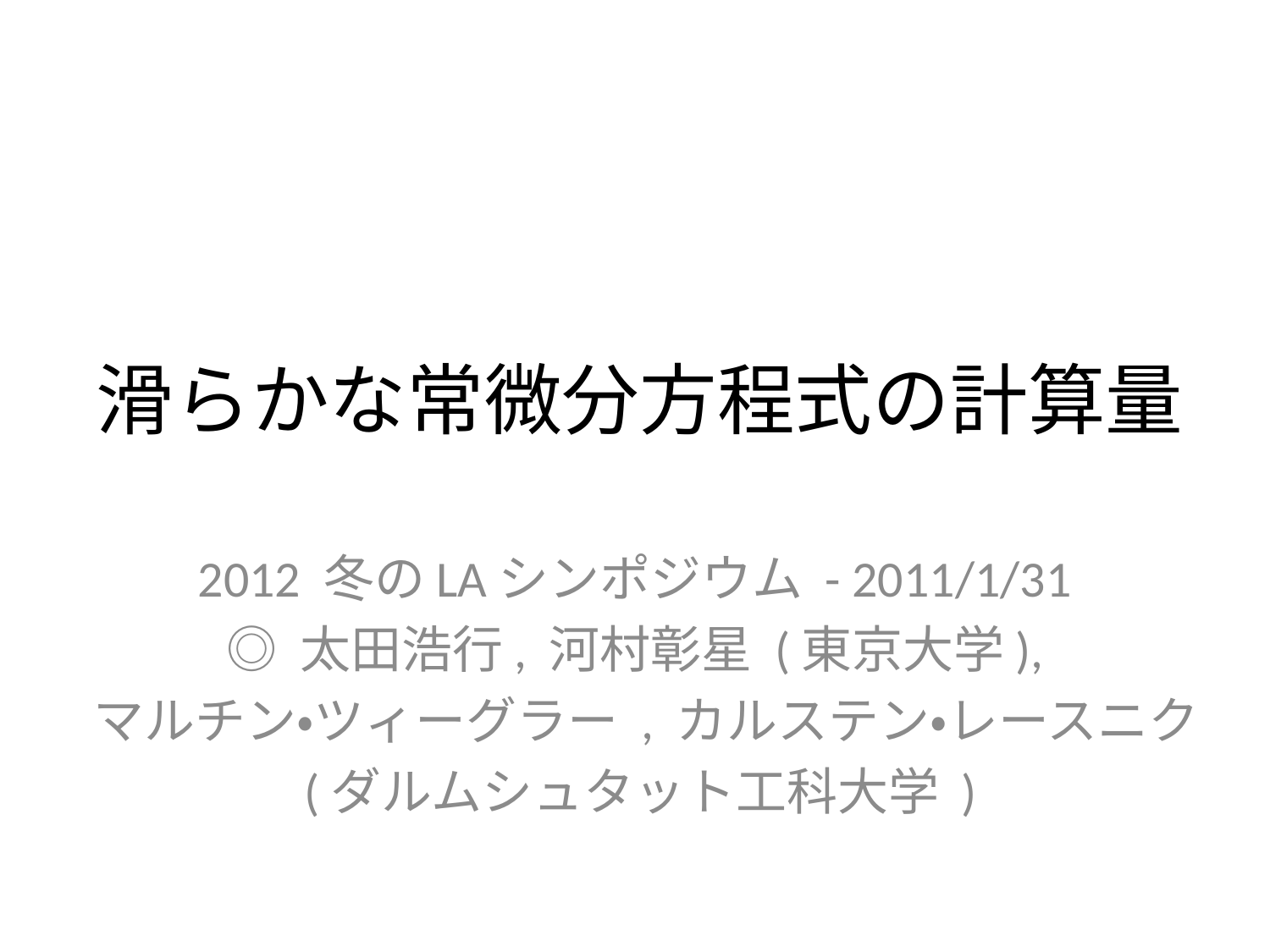

# 滑らかな常微分方程式の計算量
2012 冬のLAシンポジウム - 2011/1/31
◎ 太田浩行, 河村彰星 (東京大学),
 マルチン・ツィーグラー , カルステン・レースニク
 (ダルムシュタット工科大学 )